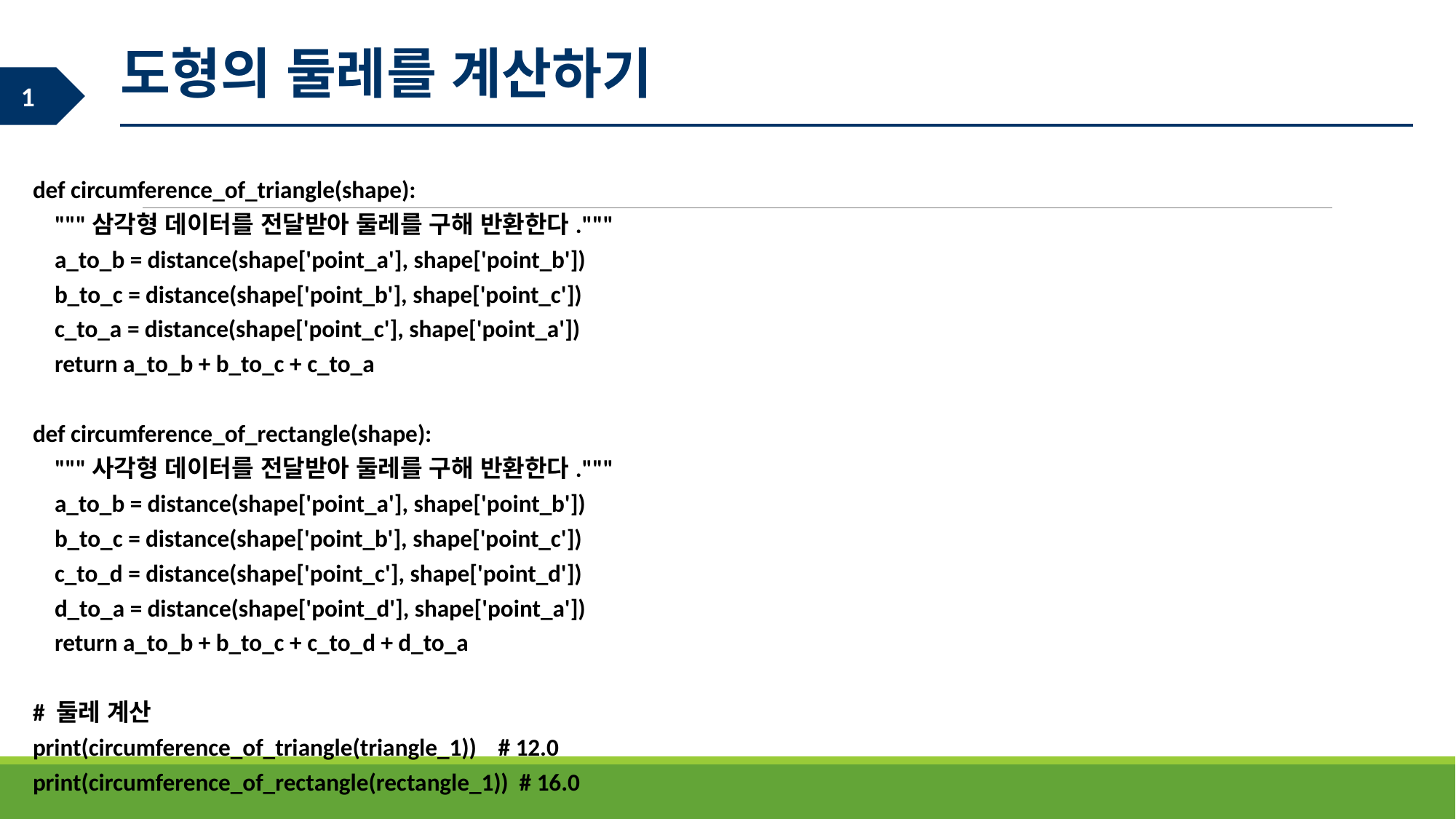

도형의 둘레를 계산하기
def circumference_of_triangle(shape):
    """삼각형 데이터를 전달받아 둘레를 구해 반환한다."""
    a_to_b = distance(shape['point_a'], shape['point_b'])
    b_to_c = distance(shape['point_b'], shape['point_c'])
    c_to_a = distance(shape['point_c'], shape['point_a'])
    return a_to_b + b_to_c + c_to_a

def circumference_of_rectangle(shape):
    """사각형 데이터를 전달받아 둘레를 구해 반환한다."""
    a_to_b = distance(shape['point_a'], shape['point_b'])
    b_to_c = distance(shape['point_b'], shape['point_c'])
    c_to_d = distance(shape['point_c'], shape['point_d'])
    d_to_a = distance(shape['point_d'], shape['point_a'])
    return a_to_b + b_to_c + c_to_d + d_to_a

# 둘레 계산
print(circumference_of_triangle(triangle_1))    # 12.0
print(circumference_of_rectangle(rectangle_1))  # 16.0